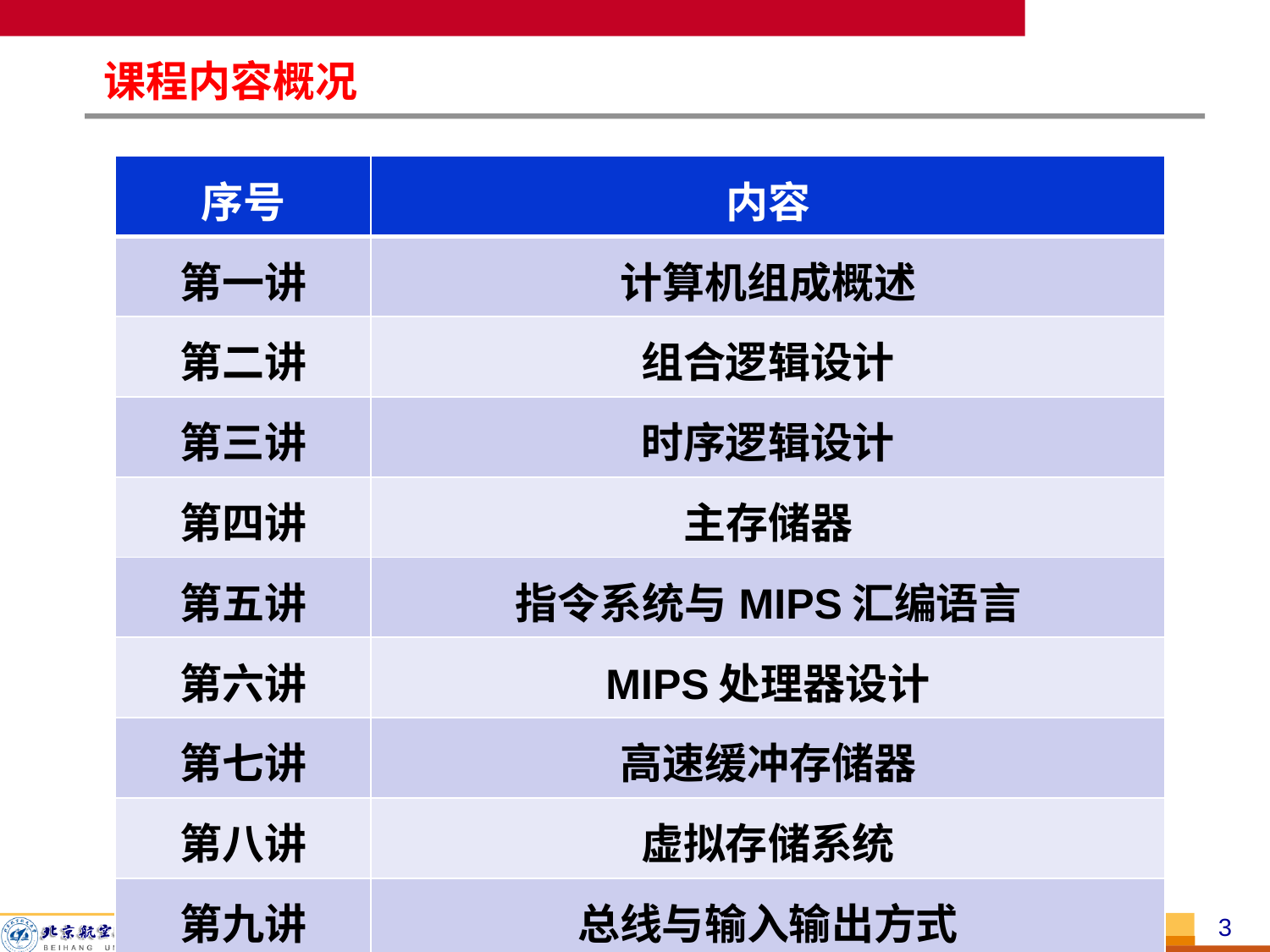

# 课程内容概况
| 序号 | 内容 |
| --- | --- |
| 第一讲 | 计算机组成概述 |
| 第二讲 | 组合逻辑设计 |
| 第三讲 | 时序逻辑设计 |
| 第四讲 | 主存储器 |
| 第五讲 | 指令系统与MIPS汇编语言 |
| 第六讲 | MIPS处理器设计 |
| 第七讲 | 高速缓冲存储器 |
| 第八讲 | 虚拟存储系统 |
| 第九讲 | 总线与输入输出方式 |